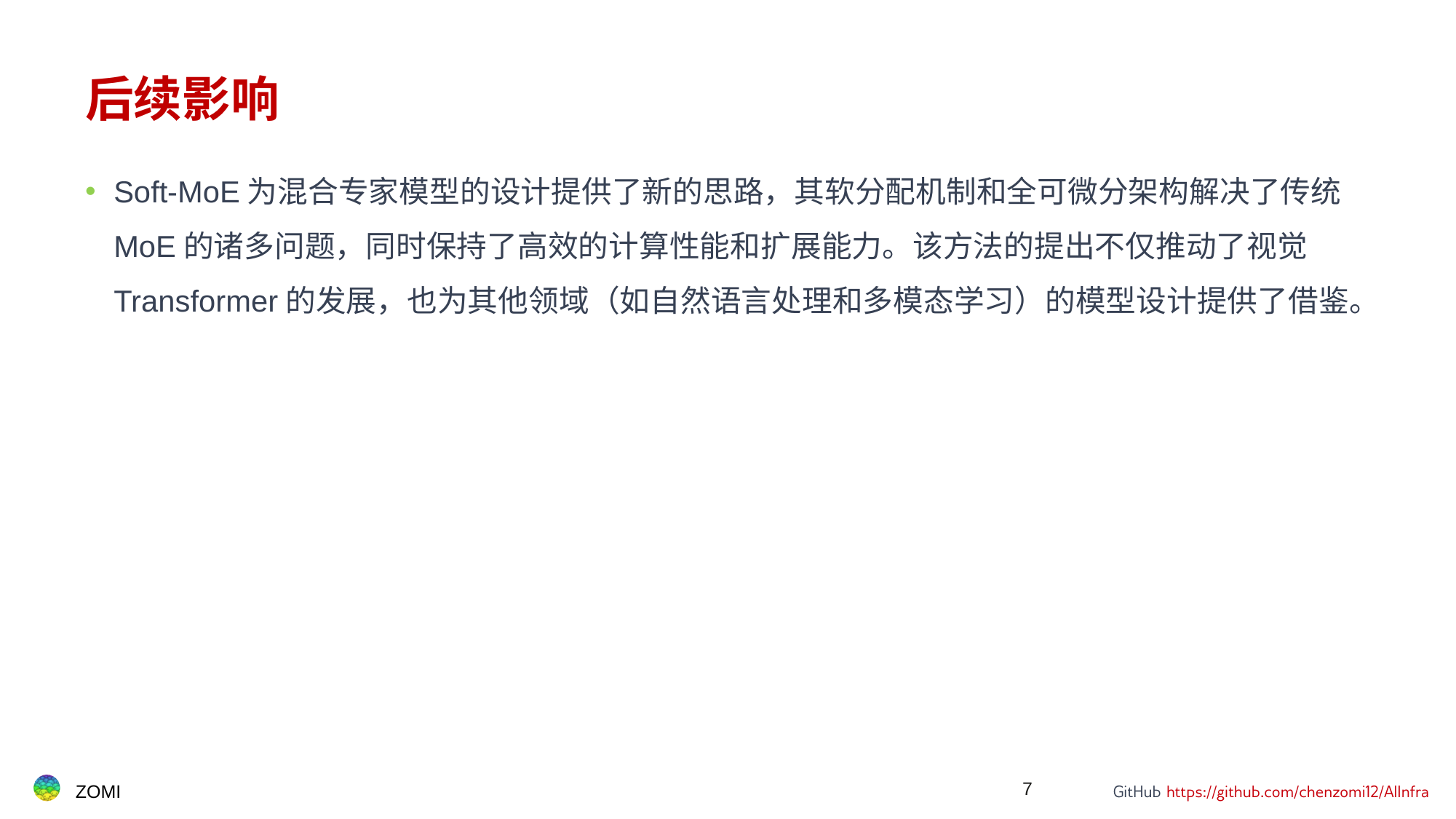

# 后续影响
Soft-MoE为混合专家模型的设计提供了新的思路，其软分配机制和全可微分架构解决了传统MoE的诸多问题，同时保持了高效的计算性能和扩展能力。该方法的提出不仅推动了视觉Transformer的发展，也为其他领域（如自然语言处理和多模态学习）的模型设计提供了借鉴。